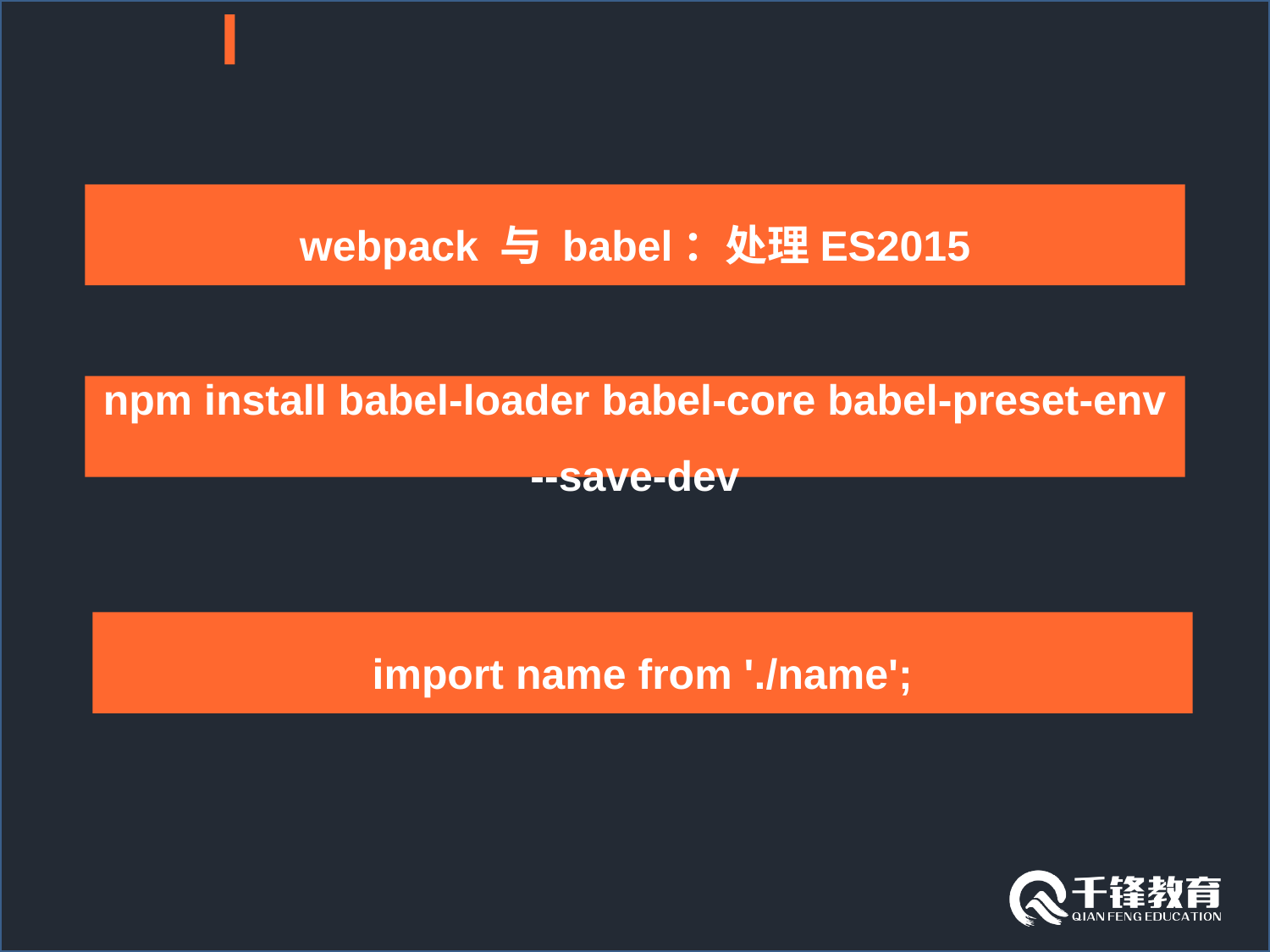

webpack 与 babel：处理ES2015
npm install babel-loader babel-core babel-preset-env --save-dev
import name from './name';